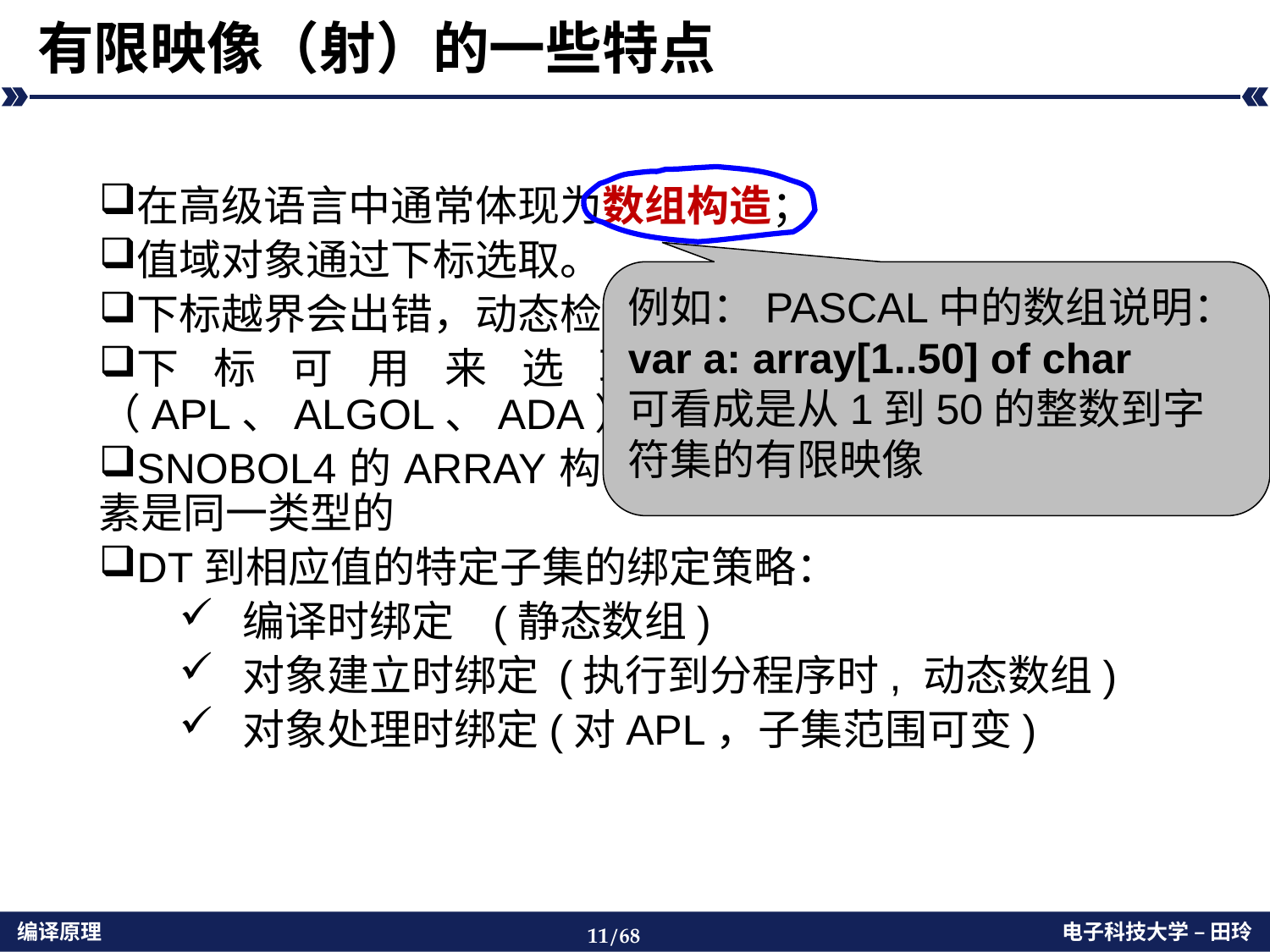

# 有限映像（射）的一些特点
在高级语言中通常体现为数组构造；
值域对象通过下标选取。
下标越界会出错，动态检查
下标可用来选取值域的多个元素（APL、ALGOL、ADA）
SNOBOL4的ARRAY构造符并不要求值域集的所有元素是同一类型的
DT到相应值的特定子集的绑定策略：
编译时绑定   (静态数组)
对象建立时绑定 (执行到分程序时, 动态数组)
对象处理时绑定(对APL，子集范围可变)

例如：PASCAL中的数组说明：
var a: array[1..50] of char
可看成是从1到50的整数到字符集的有限映像